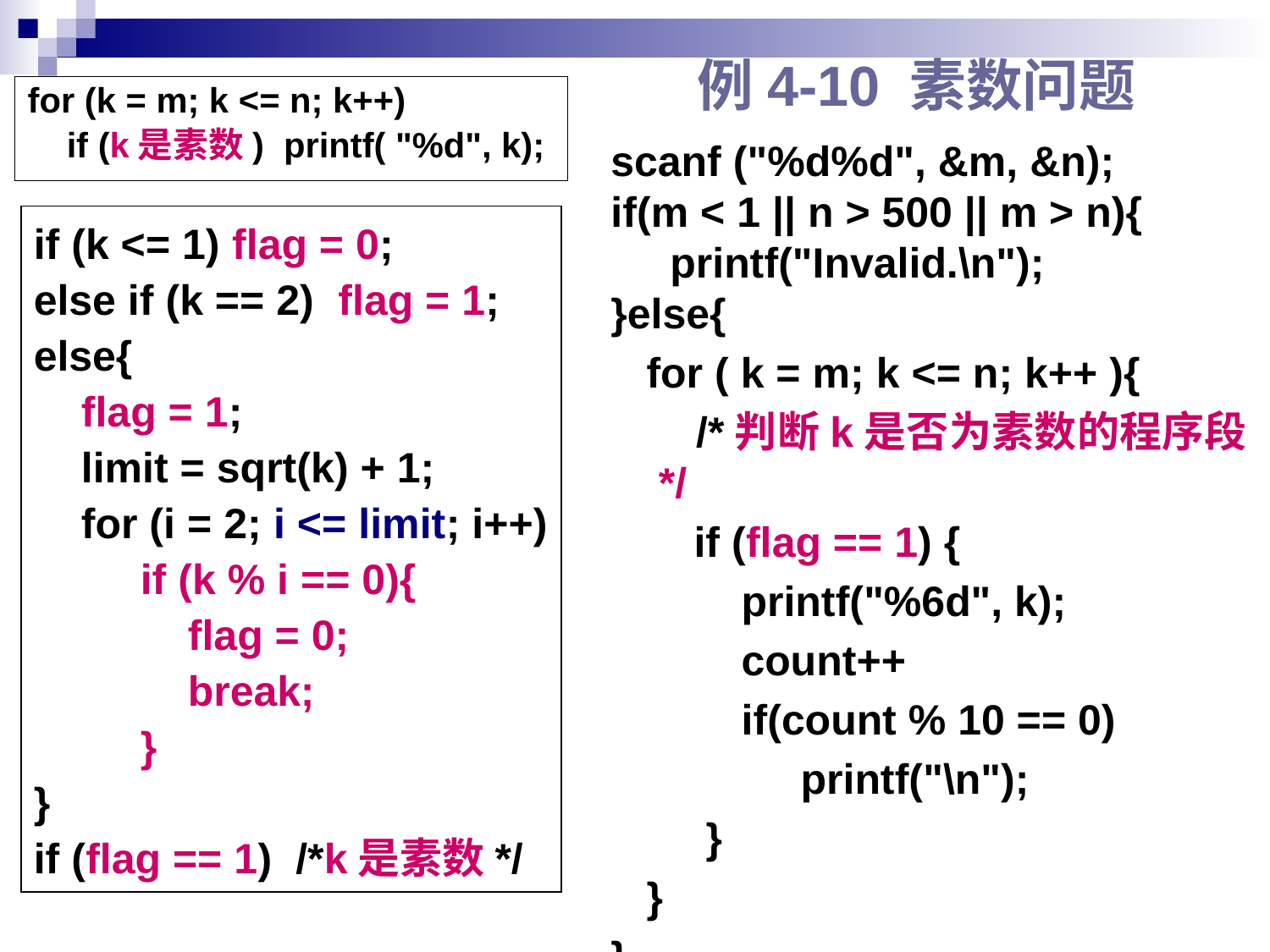

# 例4-10 素数问题
for (k = m; k <= n; k++)
    if (k是素数)  printf( "%d", k);
scanf ("%d%d", &m, &n);
if(m < 1 || n > 500 || m > n){
     printf("Invalid.\n");
}else{
   for ( k = m; k <= n; k++ ){
       /*判断k是否为素数的程序段*/
       if (flag == 1) {
           printf("%6d", k);
           count++
           if(count % 10 == 0)
                printf("\n");
        }
   }
}
if (k <= 1) flag = 0;
else if (k == 2)  flag = 1;
else{
    flag = 1;
    limit = sqrt(k) + 1;
    for (i = 2; i <= limit; i++)
         if (k % i == 0){
             flag = 0;
             break;
         }
}
if (flag == 1)  /*k是素数*/